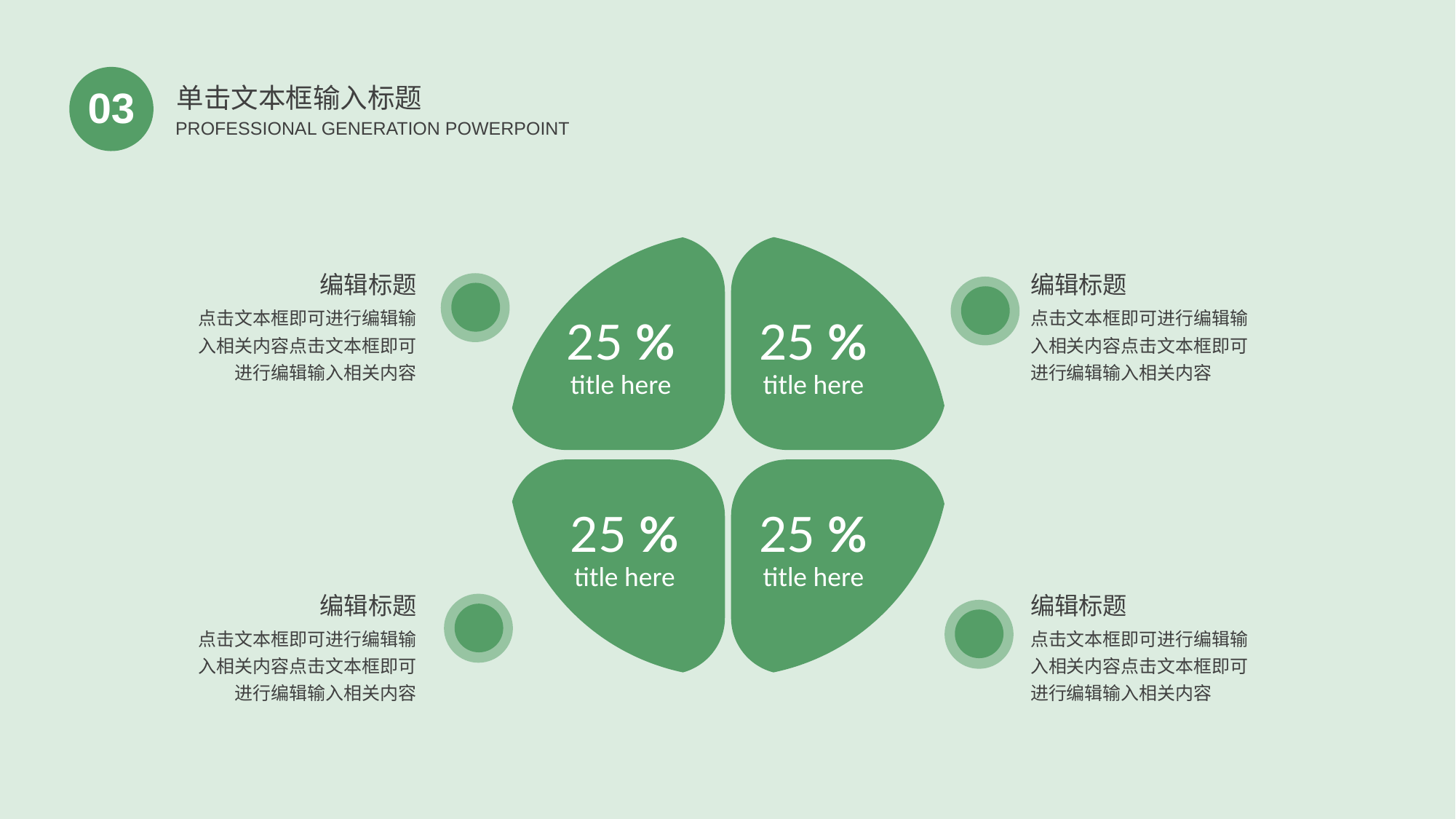

单击文本框输入标题

03
PROFESSIONAL GENERATION POWERPOINT

编辑标题
编辑标题

点击文本框即可进行编辑输入相关内容点击文本框即可进行编辑输入相关内容
点击文本框即可进行编辑输入相关内容点击文本框即可进行编辑输入相关内容
25 %
25 %
title here
title here

25 %
25 %
title here
title here
编辑标题
编辑标题

点击文本框即可进行编辑输入相关内容点击文本框即可进行编辑输入相关内容
点击文本框即可进行编辑输入相关内容点击文本框即可进行编辑输入相关内容